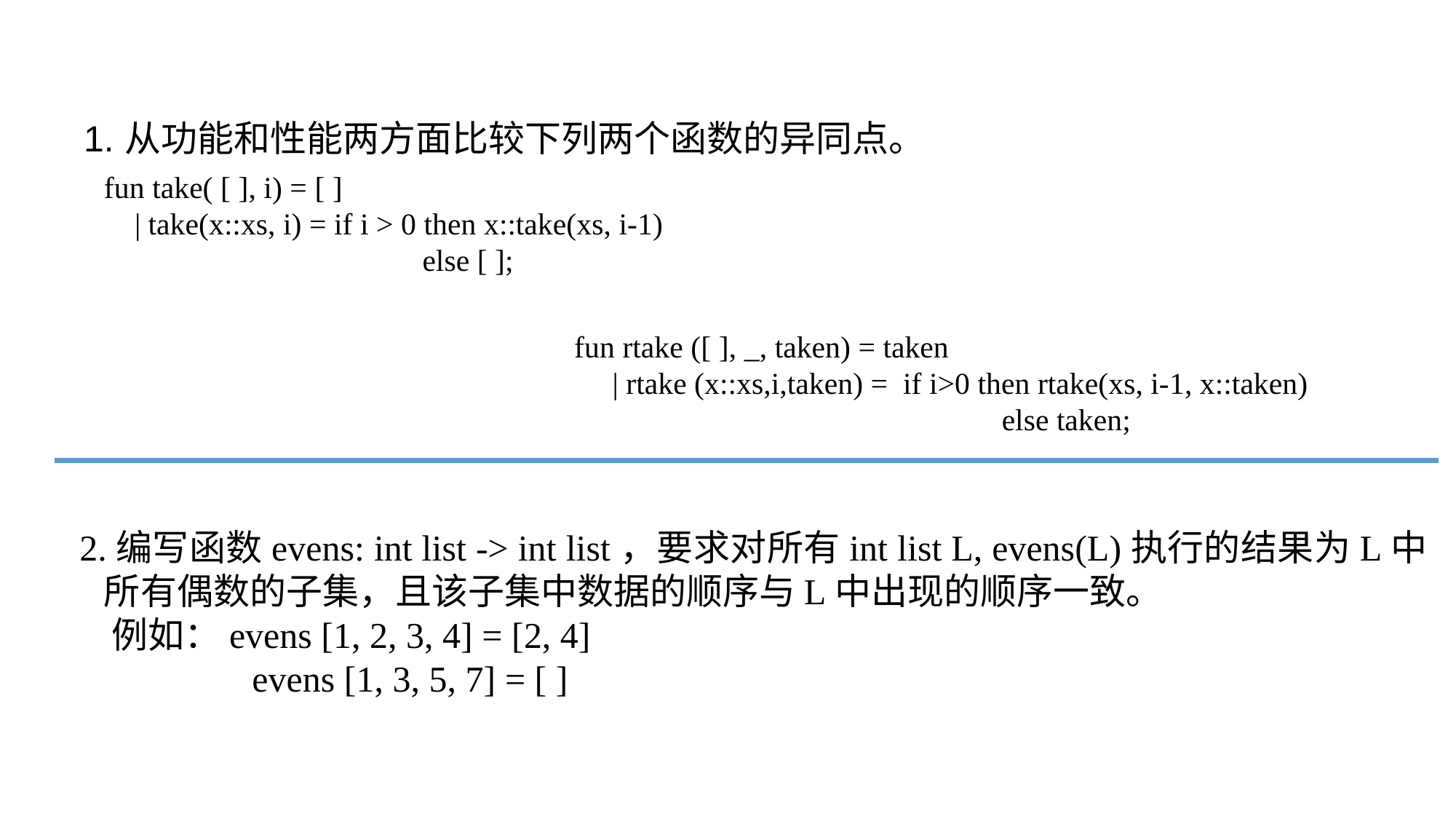

从功能和性能两方面比较下列两个函数的异同点。
fun take( [ ], i) = [ ]
    | take(x::xs, i) = if i > 0 then x::take(xs, i-1)
 			   else [ ];
fun rtake ([ ], _, taken) = taken
     | rtake (x::xs,i,taken) =  if i>0 then rtake(xs, i-1, x::taken)
		  		   else taken;
2.编写函数evens: int list -> int list，要求对所有int list L, evens(L)执行的结果为L中
   所有偶数的子集，且该子集中数据的顺序与L中出现的顺序一致。
例如：evens [1, 2, 3, 4] = [2, 4]
	    evens [1, 3, 5, 7] = [ ]